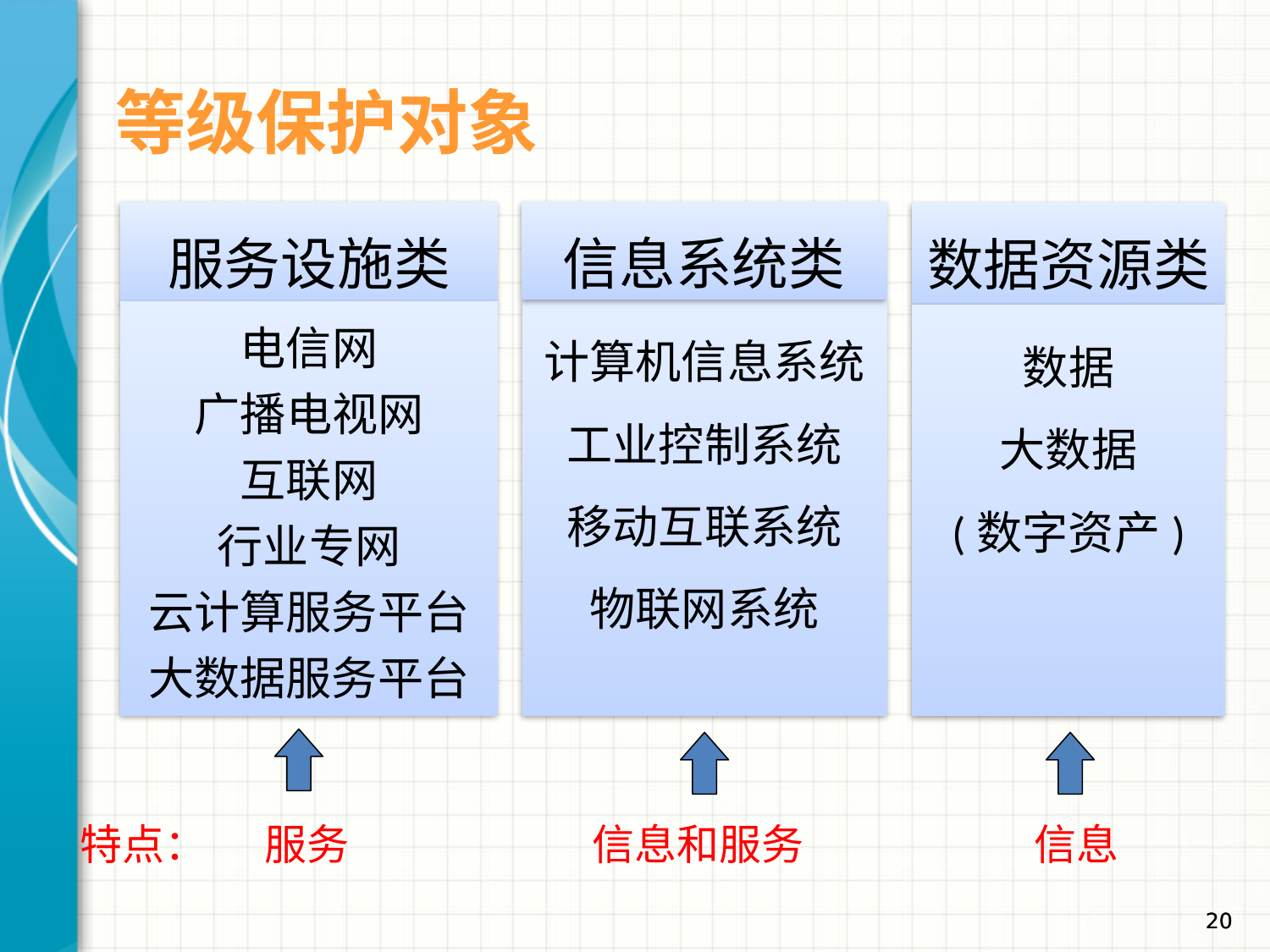

等级保护对象
服务设施类
信息系统类
数据资源类
计算机信息系统
工业控制系统
移动互联系统
物联网系统
电信网
广播电视网
互联网
行业专网
云计算服务平台
大数据服务平台
数据
大数据
(数字资产)

信息
信息和服务
特点：
服务
20
20